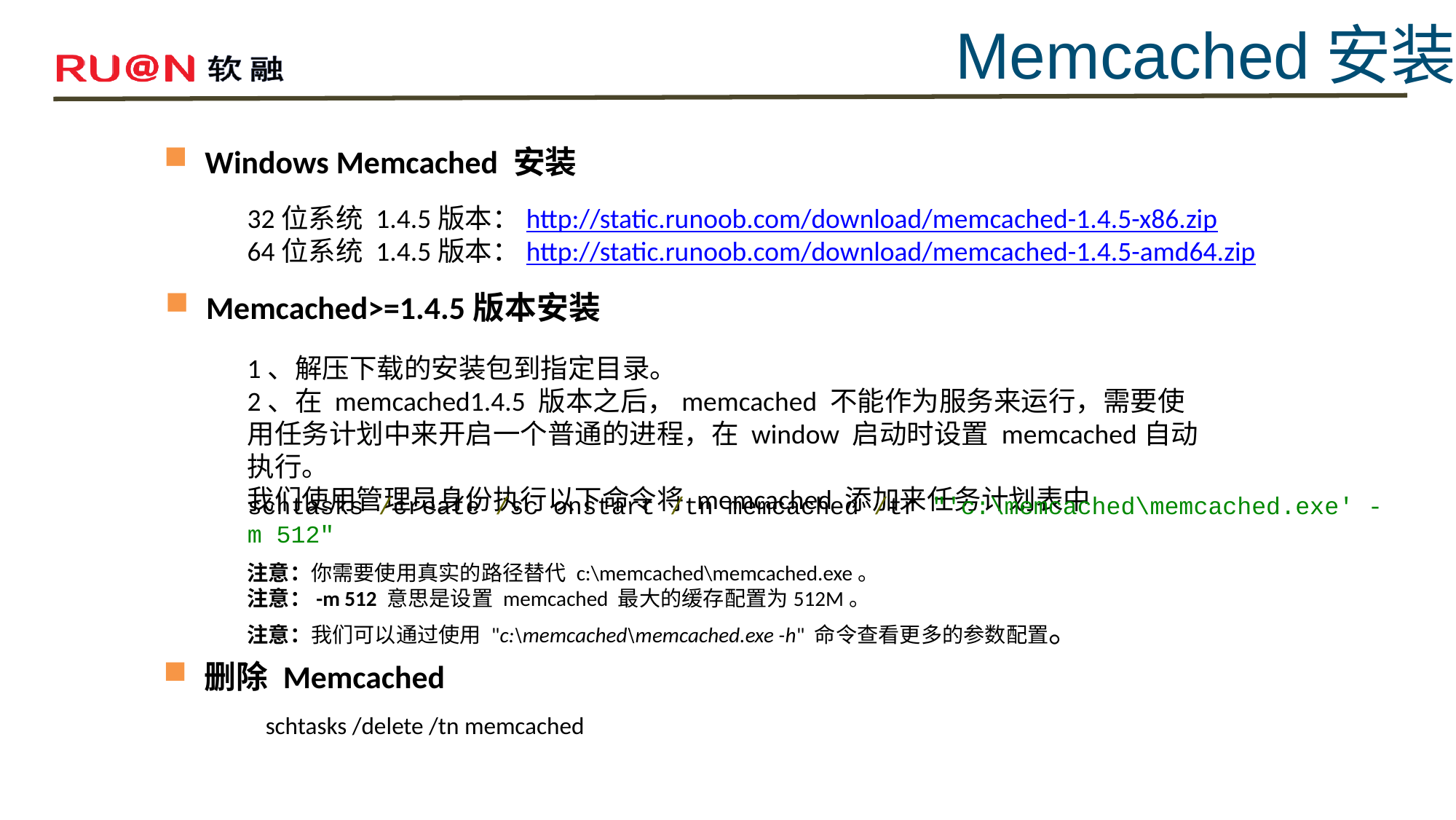

Memcached安装
Windows Memcached 安装
32位系统 1.4.5版本：http://static.runoob.com/download/memcached-1.4.5-x86.zip
64位系统 1.4.5版本：http://static.runoob.com/download/memcached-1.4.5-amd64.zip
Memcached>=1.4.5版本安装
1、解压下载的安装包到指定目录。
2、在 memcached1.4.5 版本之后，memcached 不能作为服务来运行，需要使用任务计划中来开启一个普通的进程，在 window 启动时设置 memcached自动执行。
我们使用管理员身份执行以下命令将 memcached 添加来任务计划表中
schtasks /create /sc onstart /tn memcached /tr "'c:\memcached\memcached.exe' -m 512"
注意：你需要使用真实的路径替代 c:\memcached\memcached.exe。
注意：-m 512 意思是设置 memcached 最大的缓存配置为512M。
注意：我们可以通过使用 "c:\memcached\memcached.exe -h" 命令查看更多的参数配置。
删除 Memcached
schtasks /delete /tn memcached